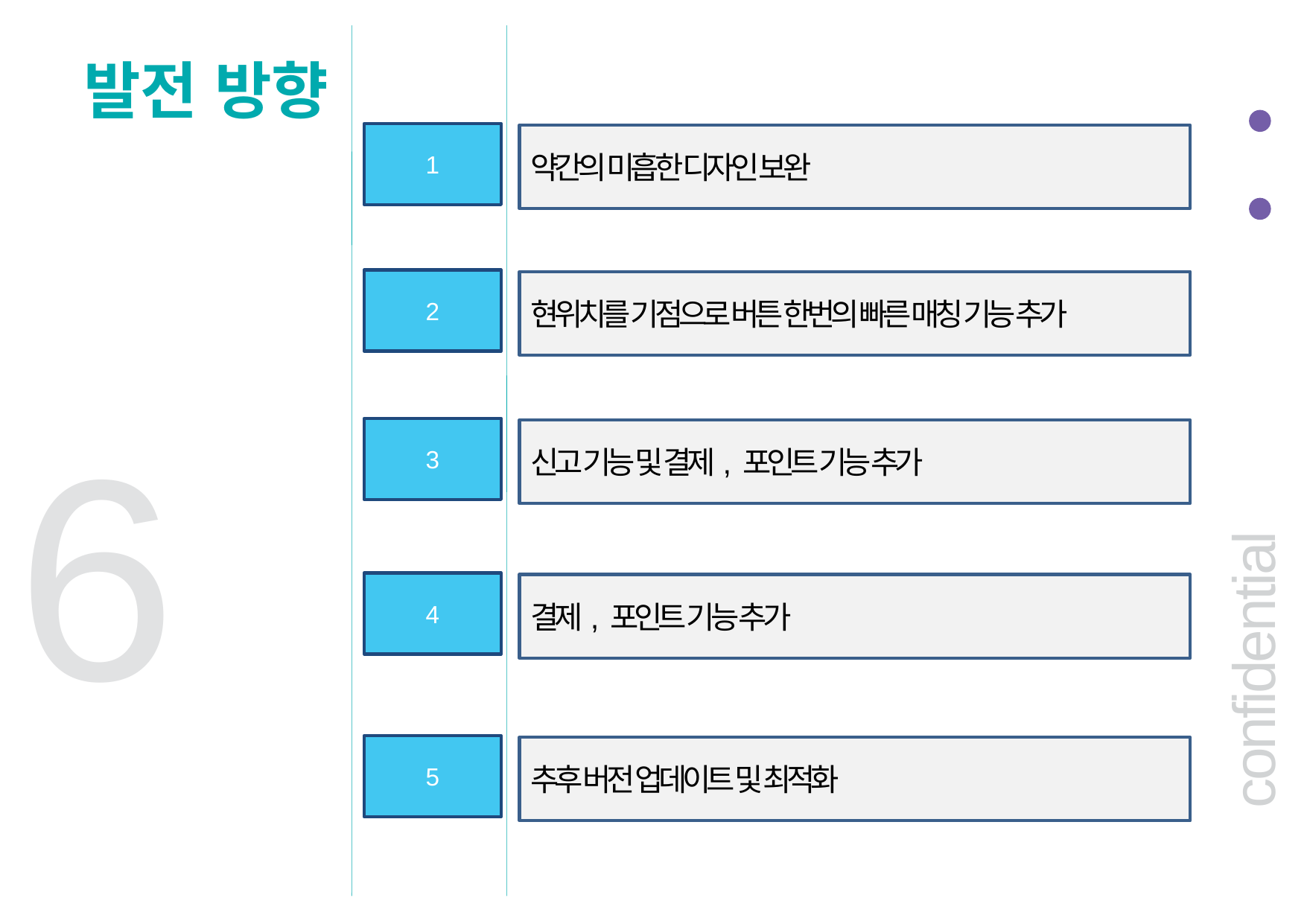

발전 방향

1
약간의 미흡한 디자인 보완
2
현위치를 기점으로 버튼 한번의 빠른 매칭 기능 추가
3
신고 기능 및 결제, 포인트 기능 추가
6
4
결제, 포인트 기능 추가
confidential
5
추후 버전 업데이트 및 최적화